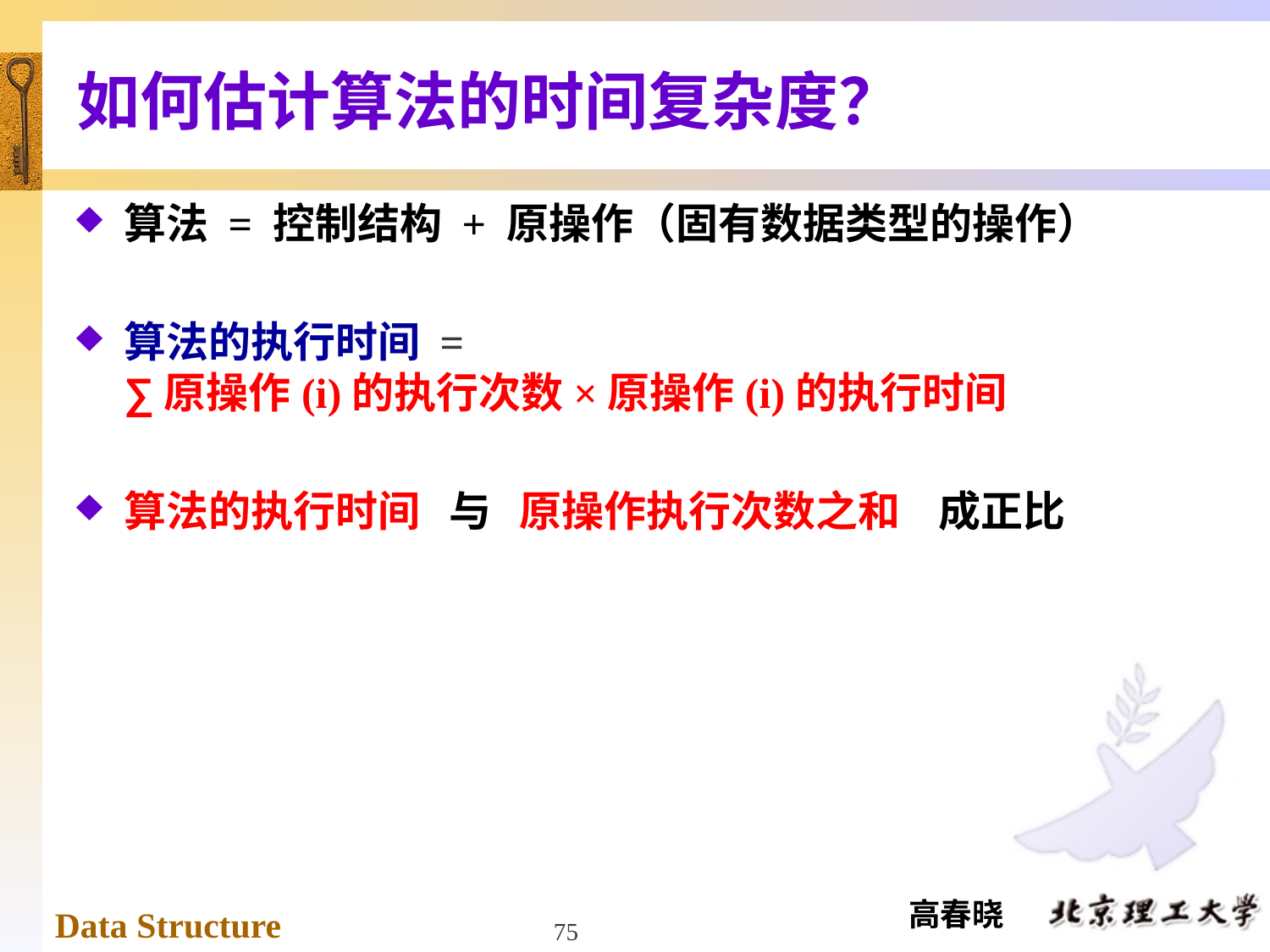

# 如何估计算法的时间复杂度？
算法 = 控制结构 + 原操作（固有数据类型的操作）

算法的执行时间 =
∑原操作(i)的执行次数×原操作(i)的执行时间

算法的执行时间   与   原操作执行次数之和    成正比
75